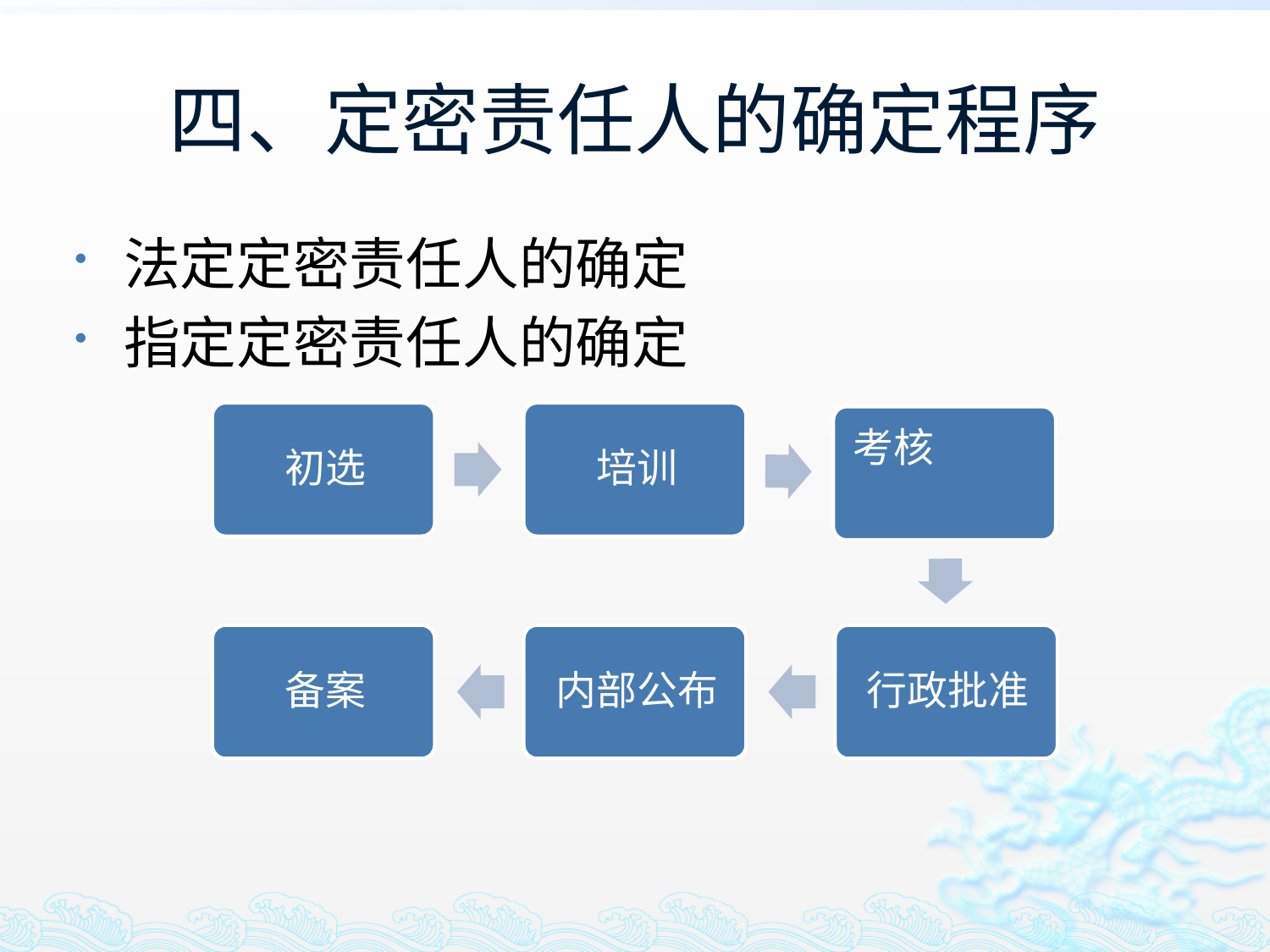

# 四、定密责任人的确定程序
法定定密责任人的确定
指定定密责任人的确定
初选

培训

考核

行政批准

内部公布

备案